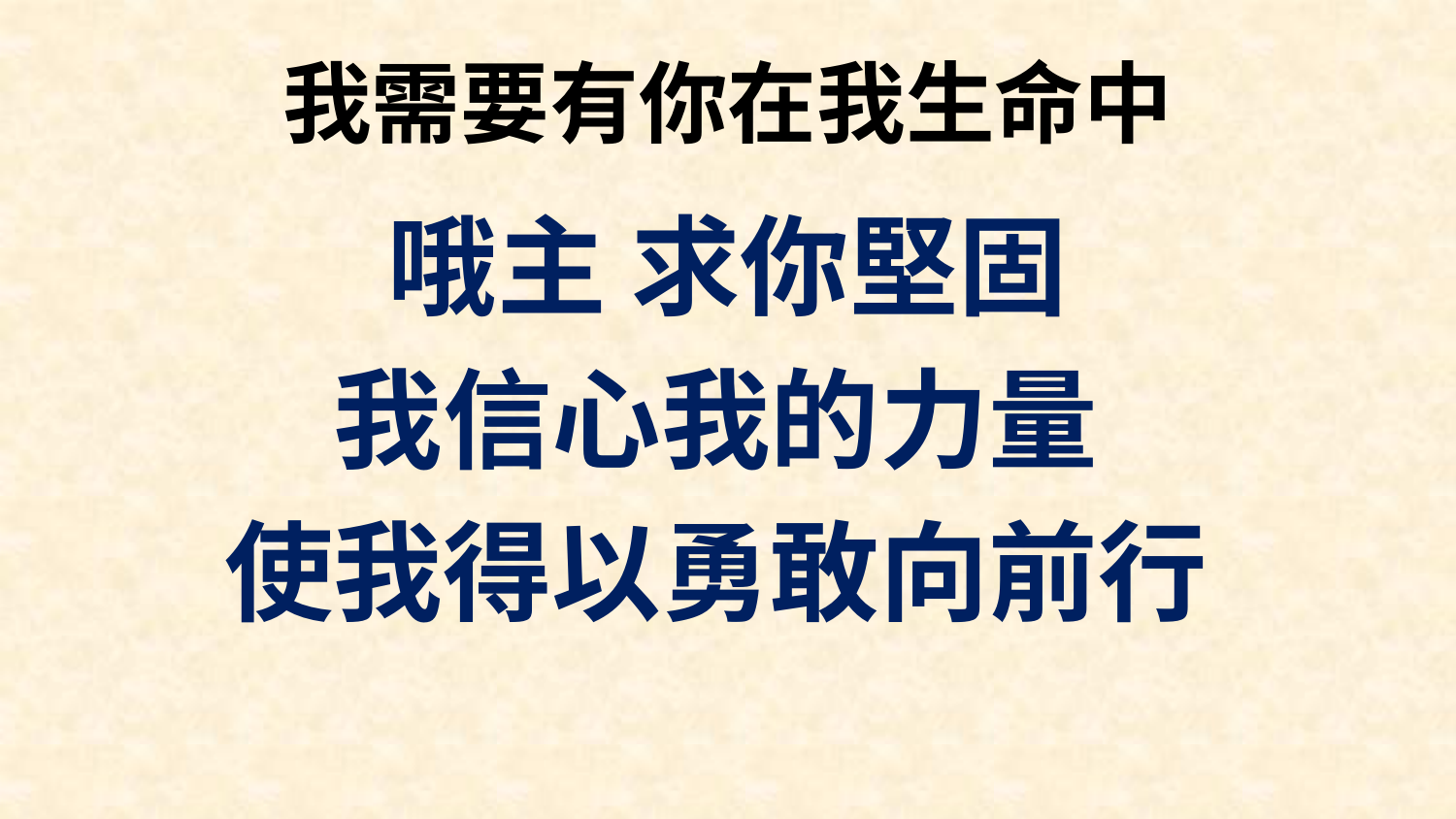

# 我需要有你在我生命中
哦主 求你堅固
我信心我的力量
使我得以勇敢向前行